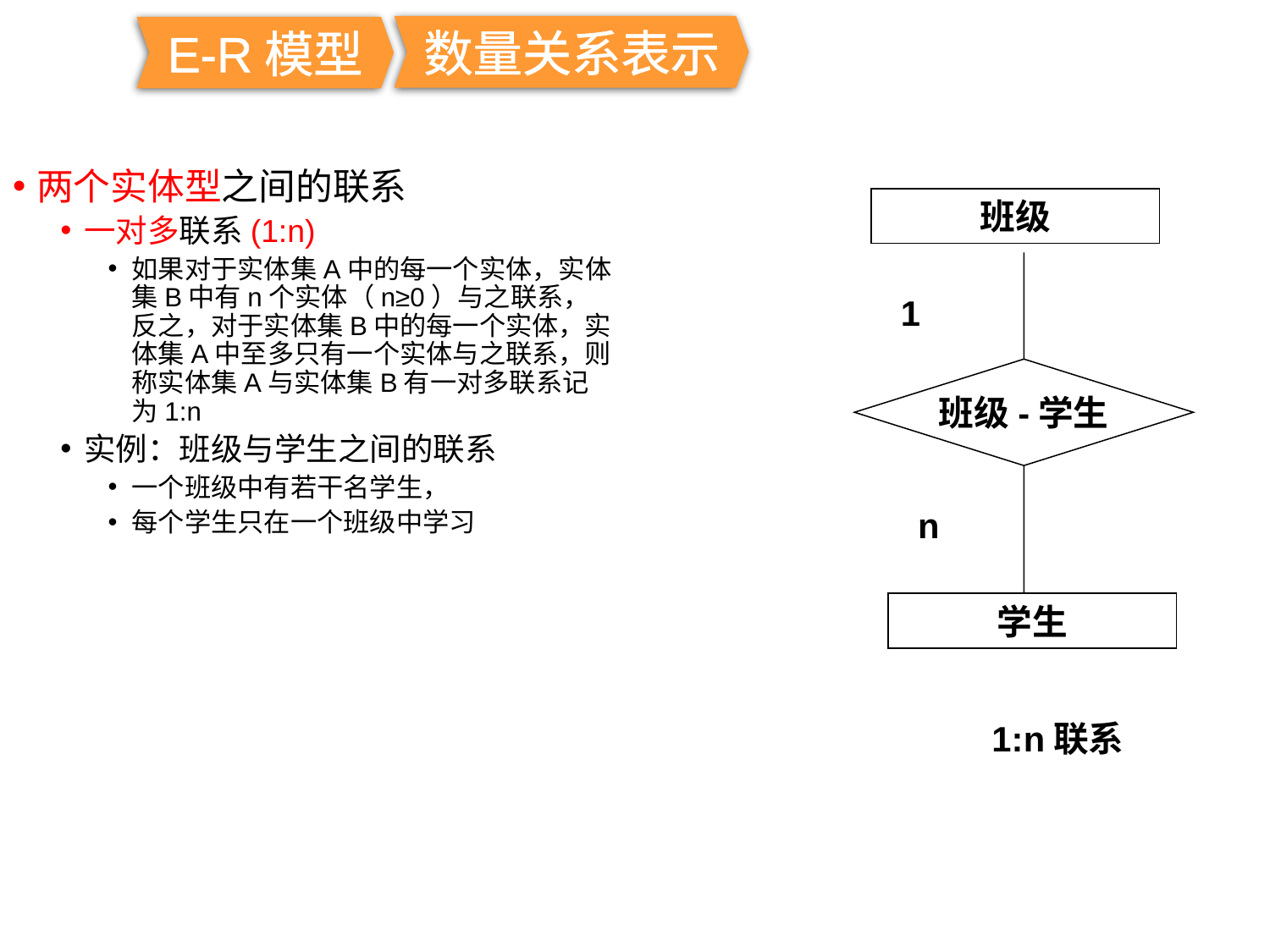

数量关系表示
E-R模型

两个实体型之间的联系
一对多联系(1:n)
如果对于实体集A中的每一个实体，实体集B中有n个实体（n≥0）与之联系，反之，对于实体集B中的每一个实体，实体集A中至多只有一个实体与之联系，则称实体集A与实体集B有一对多联系记为1:n
实例：班级与学生之间的联系
一个班级中有若干名学生，
每个学生只在一个班级中学习
班级

1
班级-学生

n
学生
1:n联系